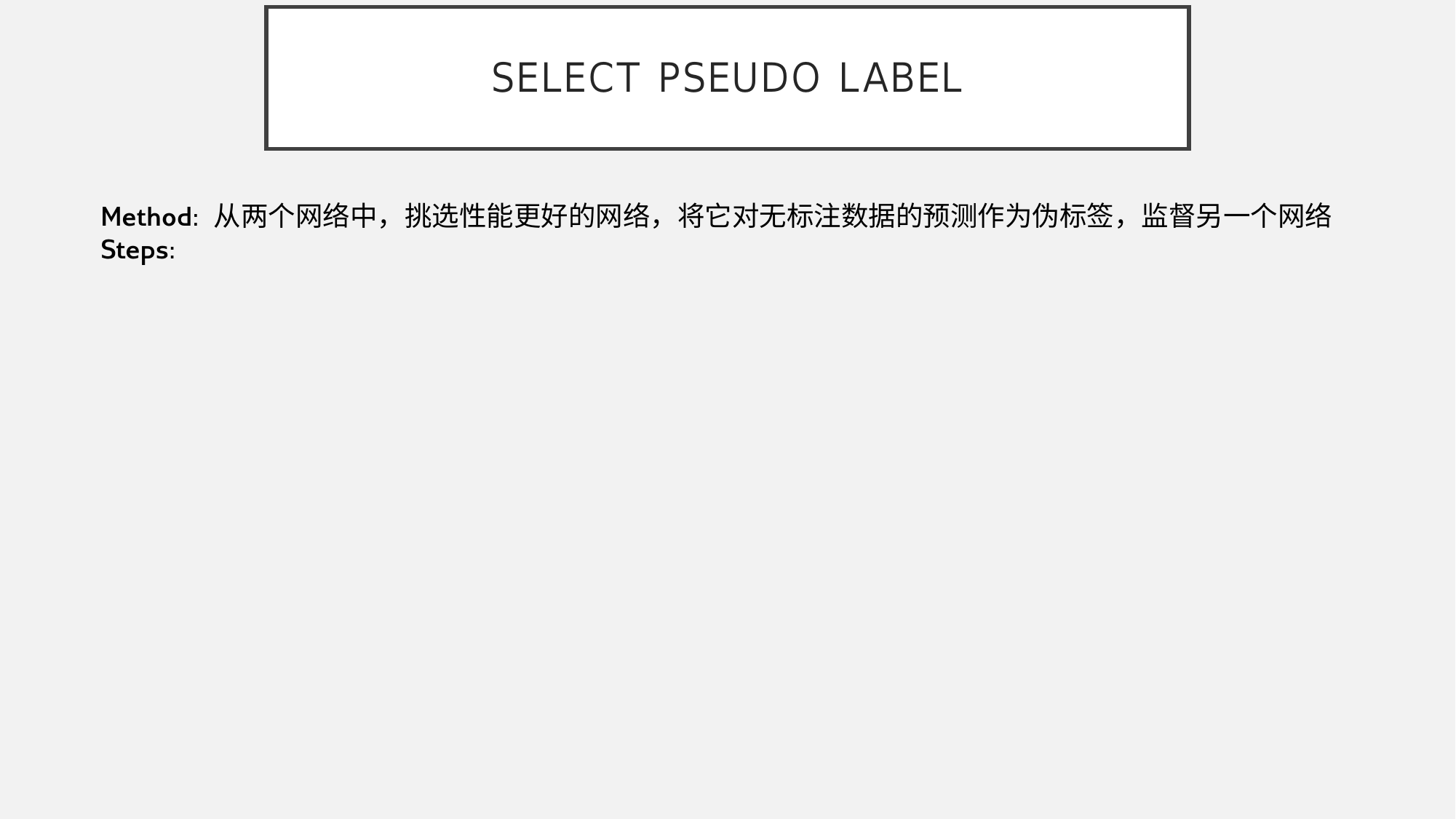

# Select pseudo label
Method: 从两个网络中，挑选性能更好的网络，将它对无标注数据的预测作为伪标签，监督另一个网络
Steps: